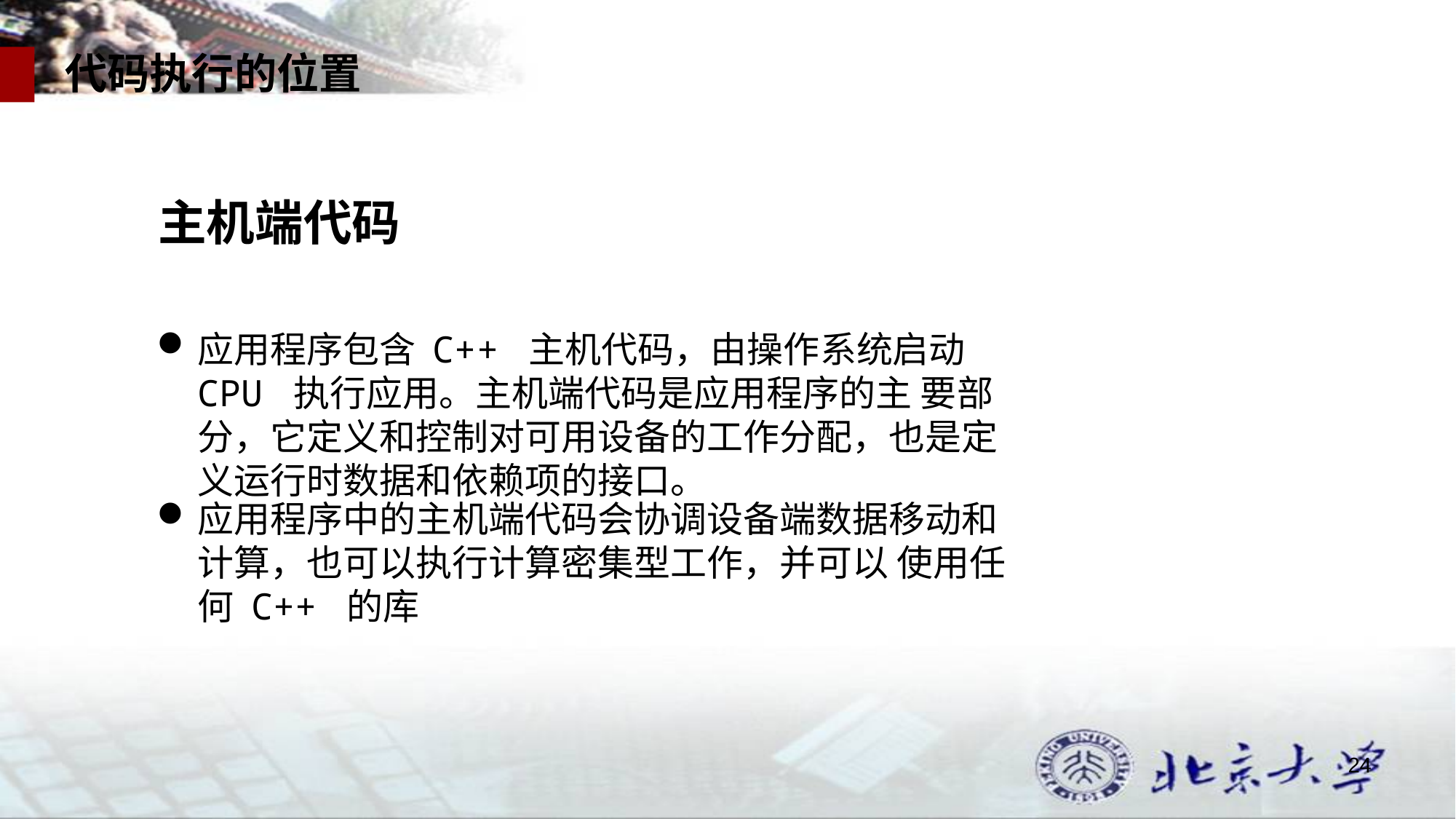

代码执行的位置

主机端代码
应用程序包含 C++ 主机代码，由操作系统启动 CPU 执行应用。主机端代码是应用程序的主 要部分，它定义和控制对可用设备的工作分配，也是定义运行时数据和依赖项的接口。
应用程序中的主机端代码会协调设备端数据移动和计算，也可以执行计算密集型工作，并可以 使用任何 C++ 的库
24